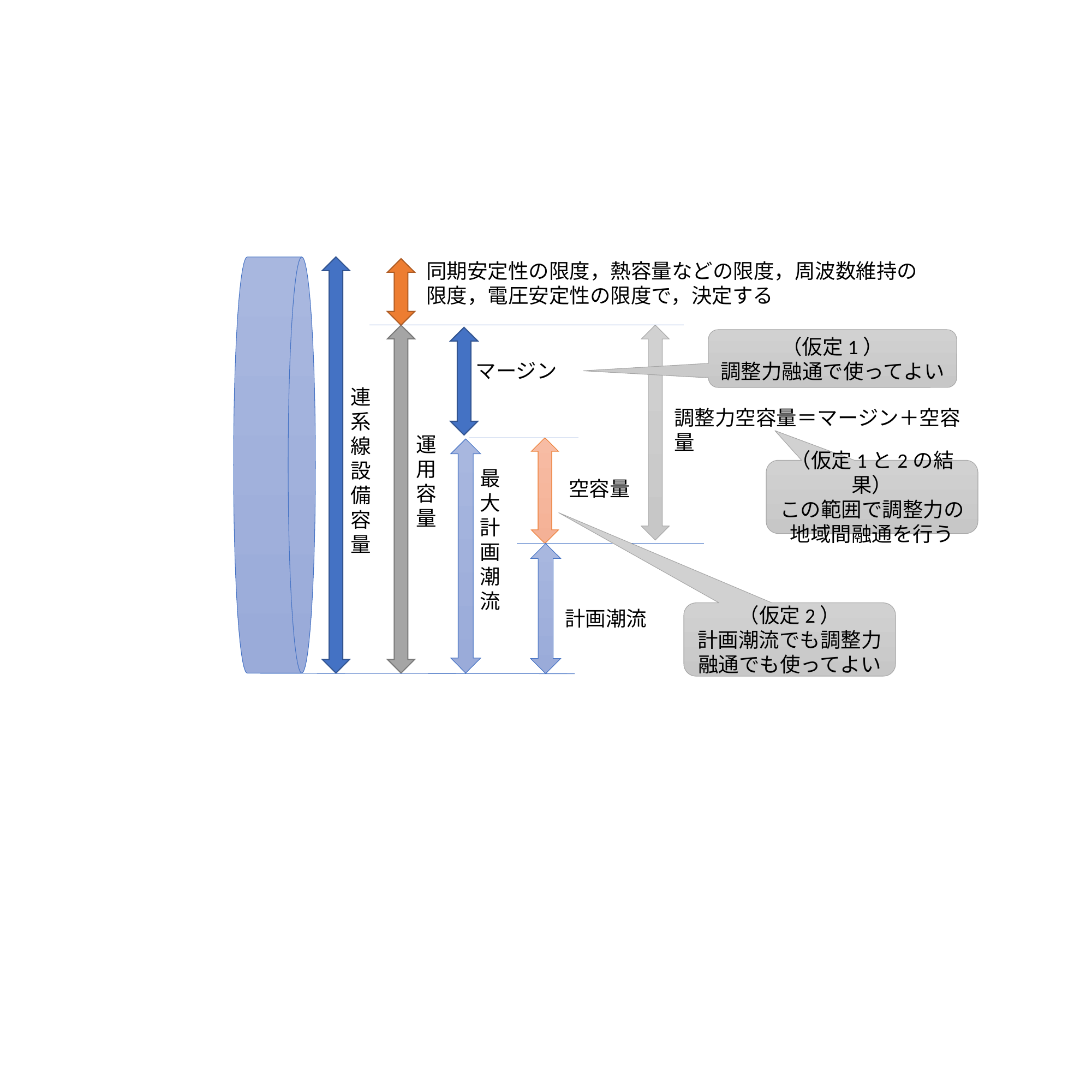

同期安定性の限度，熱容量などの限度，周波数維持の限度，電圧安定性の限度で，決定する

（仮定1）
調整力融通で使ってよい
マージン
連系線設備容量
調整力空容量＝マージン＋空容量
運用容量

（仮定1と2の結果）
この範囲で調整力の地域間融通を行う
最大計画潮流
空容量

計画潮流
（仮定2）
計画潮流でも調整力融通でも使ってよい